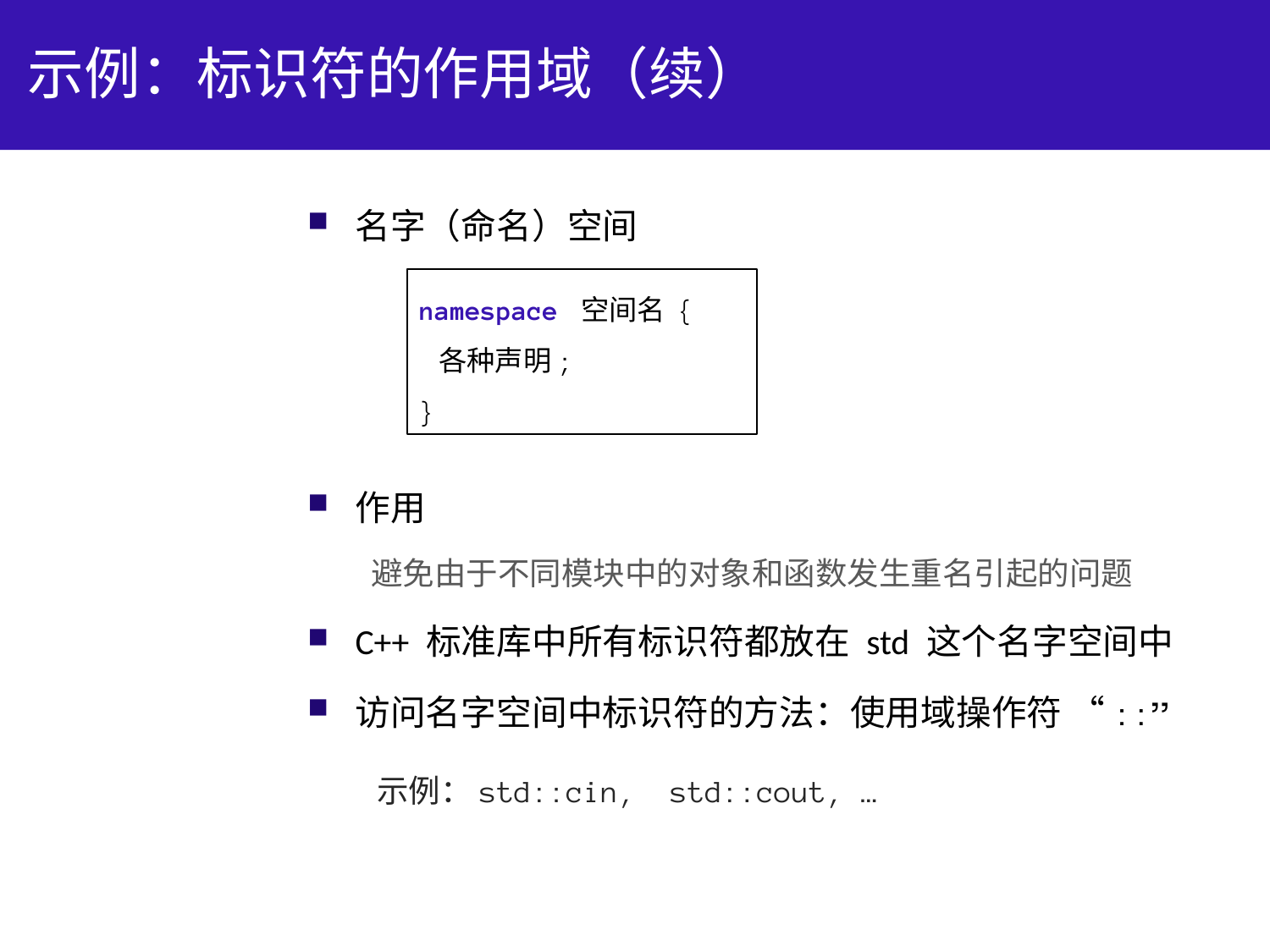

# 示例：标识符的作用域（续）
名字（命名）空间

作用
避免由于不同模块中的对象和函数发生重名引起的问题
C++ 标准库中所有标识符都放在 std 这个名字空间中
访问名字空间中标识符的方法：使用域操作符 “::”
namespace 空间名 {
  各种声明;
}
示例：std::cin,  std::cout, …
6